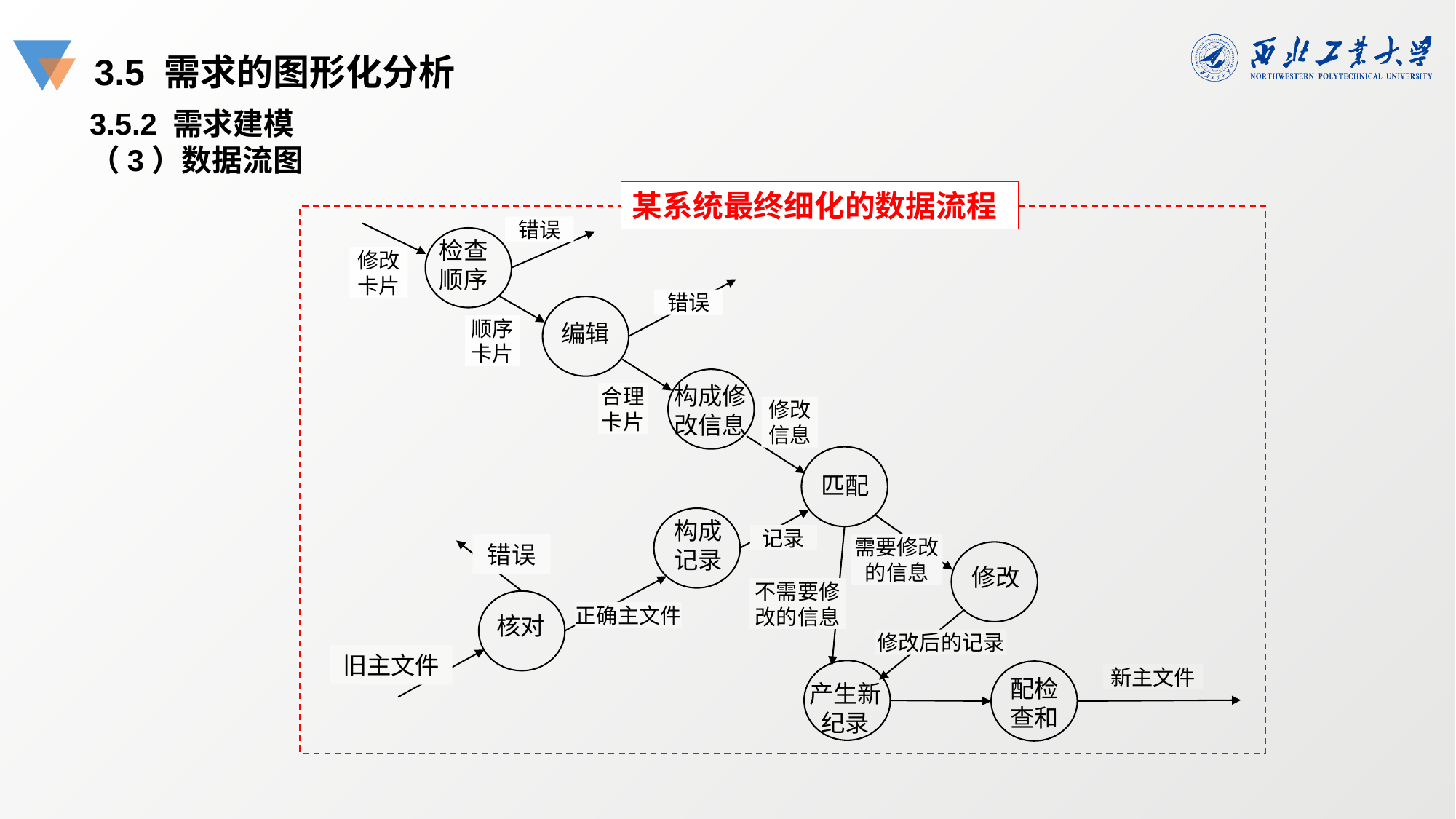

3.5 需求的图形化分析
3.5.2 需求建模
（3）数据流图
某系统最终细化的数据流程

错误

检查顺序
修改卡片
错误

编辑
顺序卡片

构成修改信息
合理卡片
修改信息

匹配

构成记录
记录
需要修改的信息
错误

旧主文件

修改
不需要修改的信息
正确主文件
核对
修改后的记录

新主文件
配检查和
产生新纪录

17